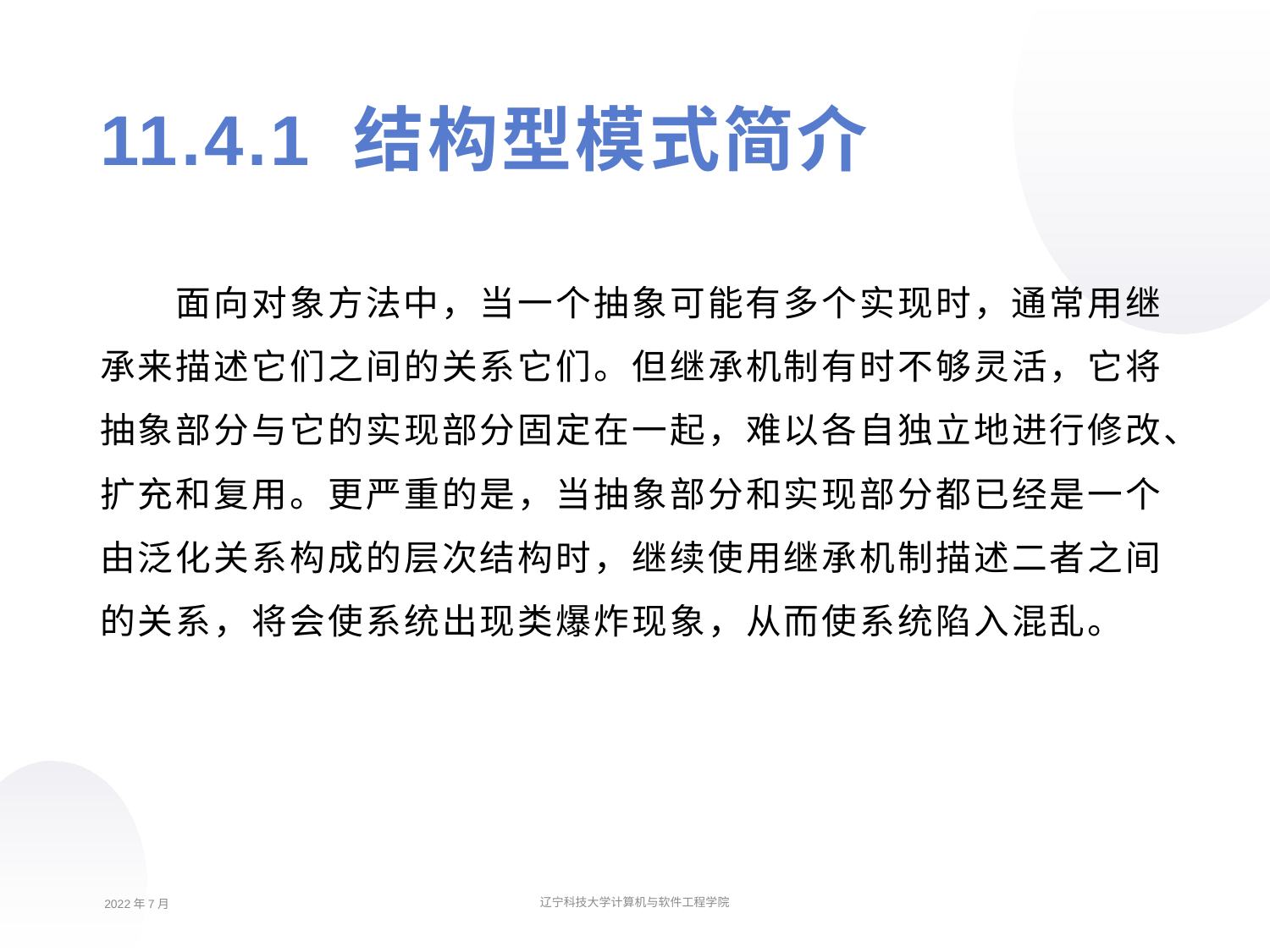

11.4.1 结构型模式简介
面向对象方法中，当一个抽象可能有多个实现时，通常用继承来描述它们之间的关系它们。但继承机制有时不够灵活，它将抽象部分与它的实现部分固定在一起，难以各自独立地进行修改、扩充和复用。更严重的是，当抽象部分和实现部分都已经是一个由泛化关系构成的层次结构时，继续使用继承机制描述二者之间的关系，将会使系统出现类爆炸现象，从而使系统陷入混乱。

2022年7月
辽宁科技大学计算机与软件工程学院
73